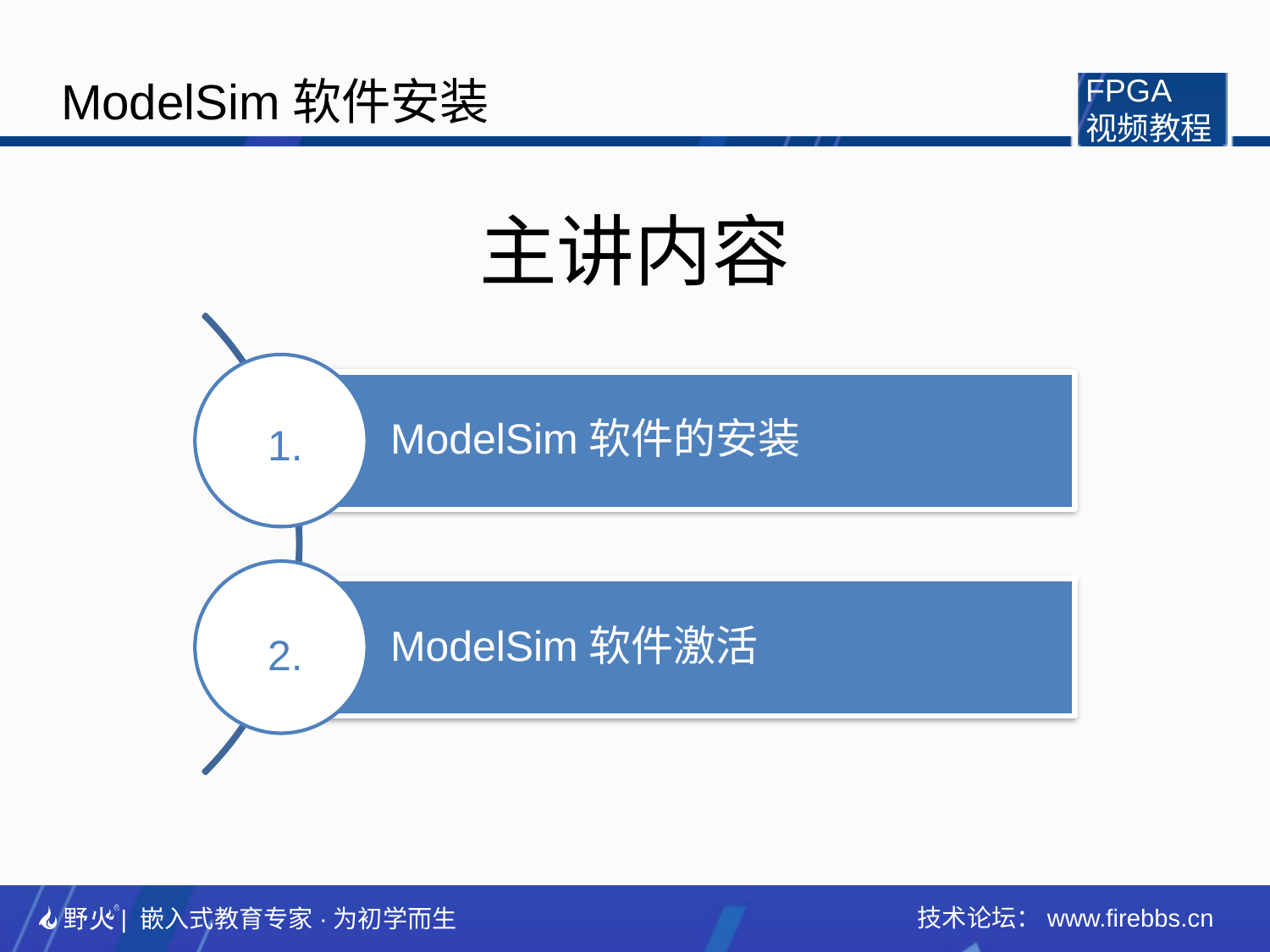

ModelSim软件安装
FPGA
视频教程
主讲内容
ModelSim软件的安装
ModelSim软件激活
1.
2.